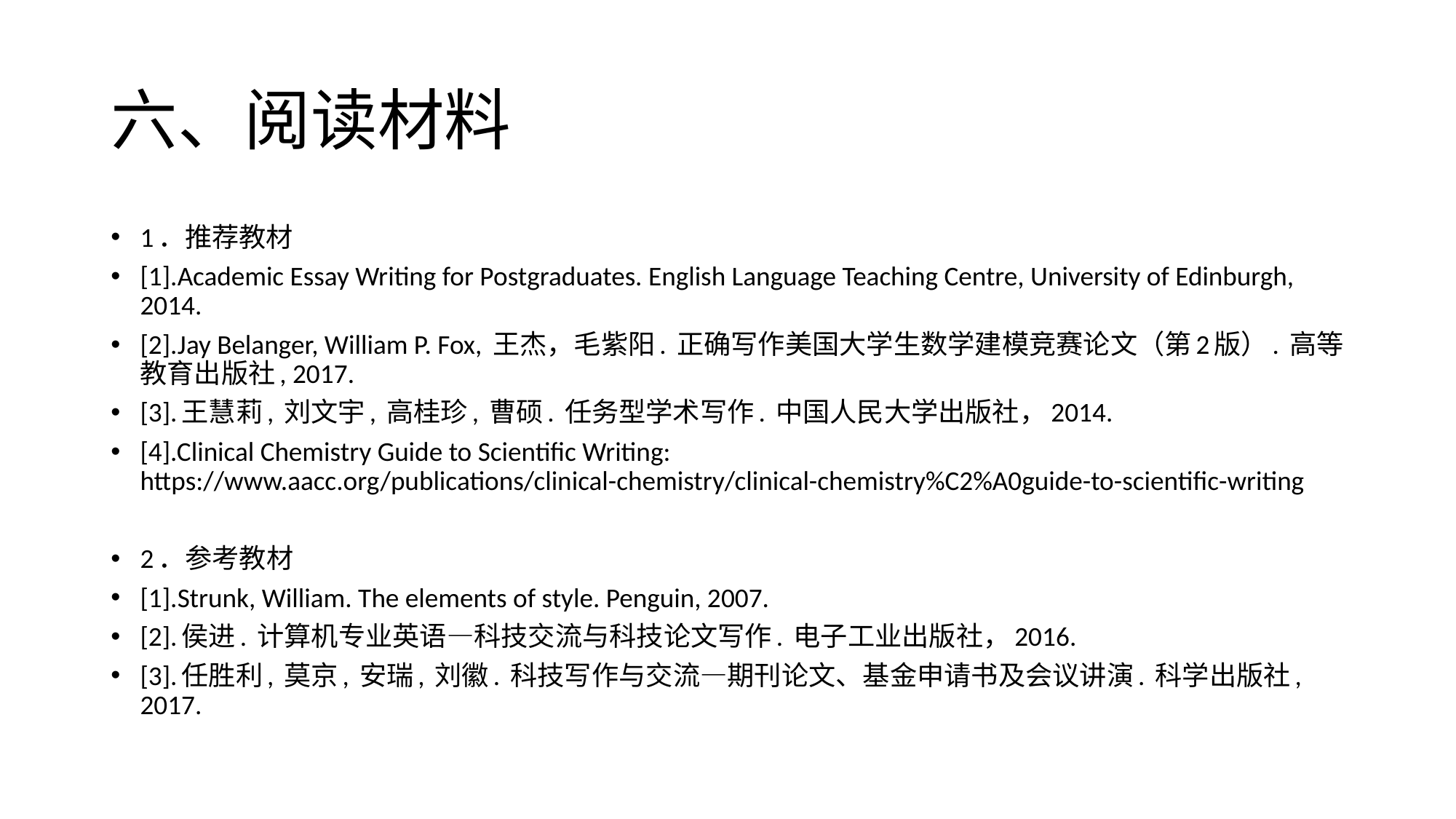

# 六、阅读材料
1．推荐教材
[1].Academic Essay Writing for Postgraduates. English Language Teaching Centre, University of Edinburgh, 2014.
[2].Jay Belanger, William P. Fox, 王杰，毛紫阳. 正确写作美国大学生数学建模竞赛论文（第2版）. 高等教育出版社, 2017.
[3].王慧莉, 刘文宇, 高桂珍, 曹硕. 任务型学术写作. 中国人民大学出版社，2014.
[4].Clinical Chemistry Guide to Scientific Writing:  https://www.aacc.org/publications/clinical-chemistry/clinical-chemistry%C2%A0guide-to-scientific-writing

2．参考教材
[1].Strunk, William. The elements of style. Penguin, 2007.
[2].侯进. 计算机专业英语—科技交流与科技论文写作. 电子工业出版社，2016.
[3].任胜利, 莫京, 安瑞, 刘徽. 科技写作与交流—期刊论文、基金申请书及会议讲演. 科学出版社, 2017.